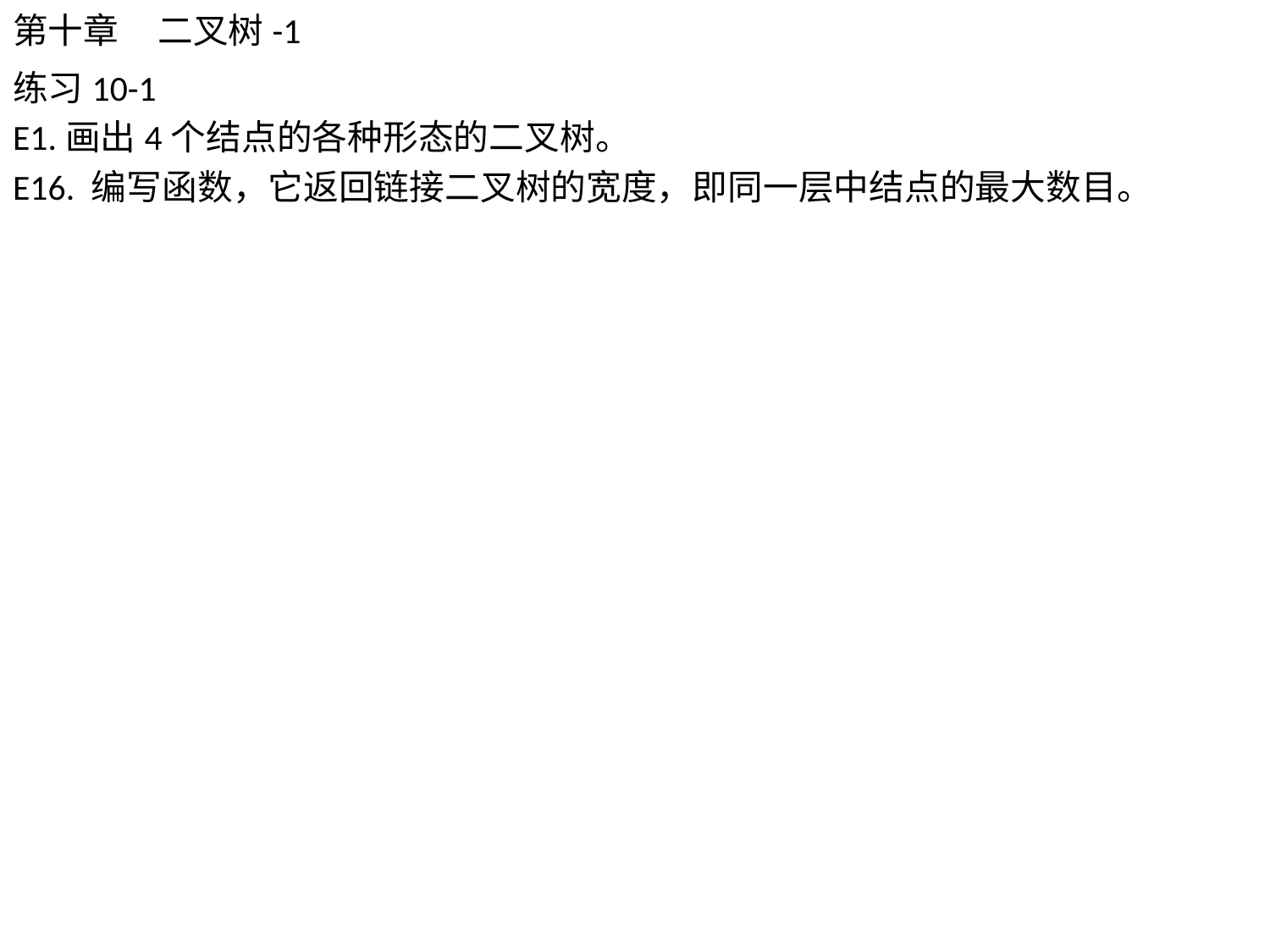

# 第十章     二叉树-1
练习10-1
E1.画出4个结点的各种形态的二叉树。
E16. 编写函数，它返回链接二叉树的宽度，即同一层中结点的最大数目。